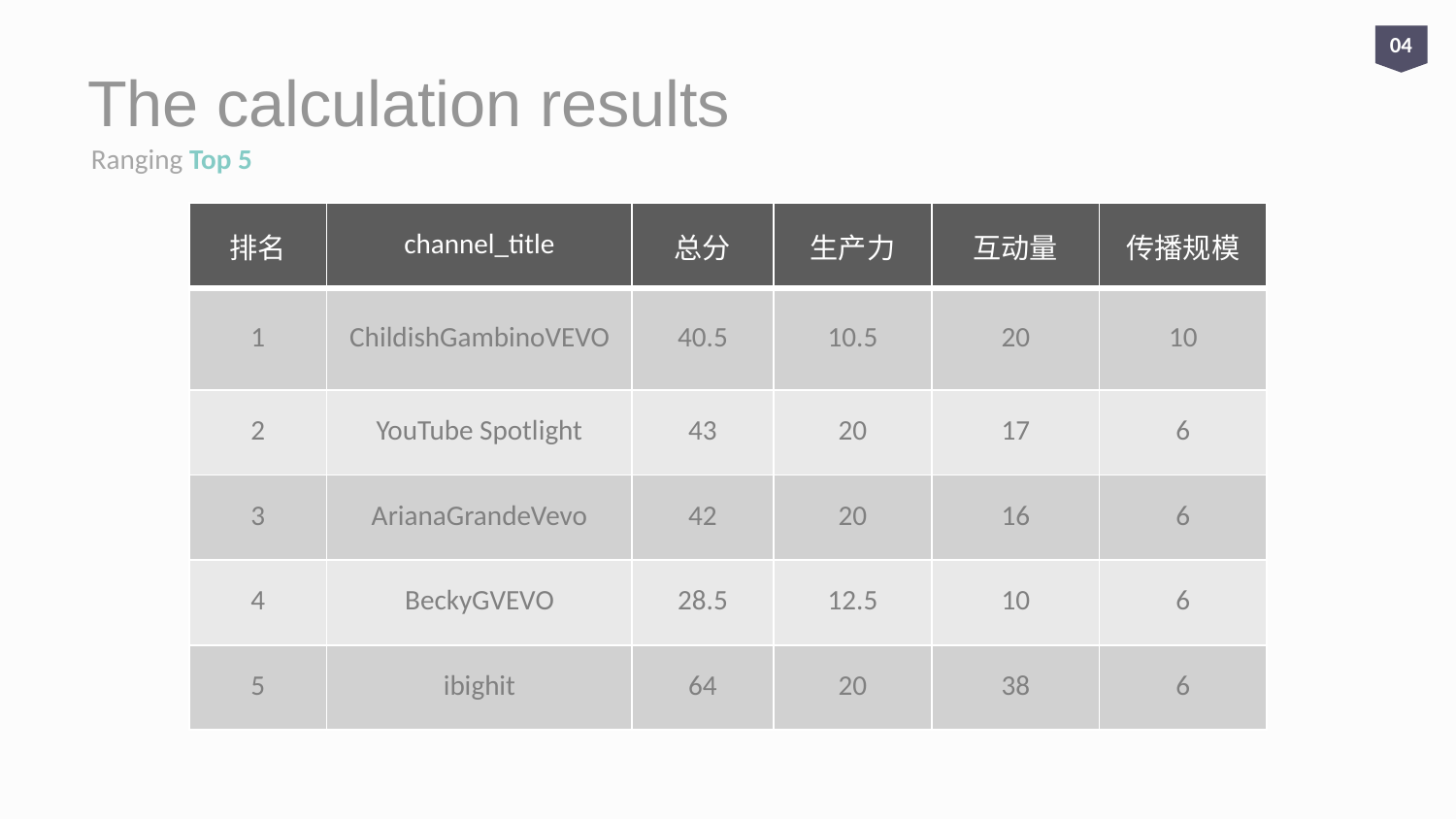

04
# The calculation results
Ranging Top 5
| 排名 | channel\_title | 总分 | 生产力 | 互动量 | 传播规模 |
| --- | --- | --- | --- | --- | --- |
| 1 | ChildishGambinoVEVO | 40.5 | 10.5 | 20 | 10 |
| 2 | YouTube Spotlight | 43 | 20 | 17 | 6 |
| 3 | ArianaGrandeVevo | 42 | 20 | 16 | 6 |
| 4 | BeckyGVEVO | 28.5 | 12.5 | 10 | 6 |
| 5 | ibighit | 64 | 20 | 38 | 6 |